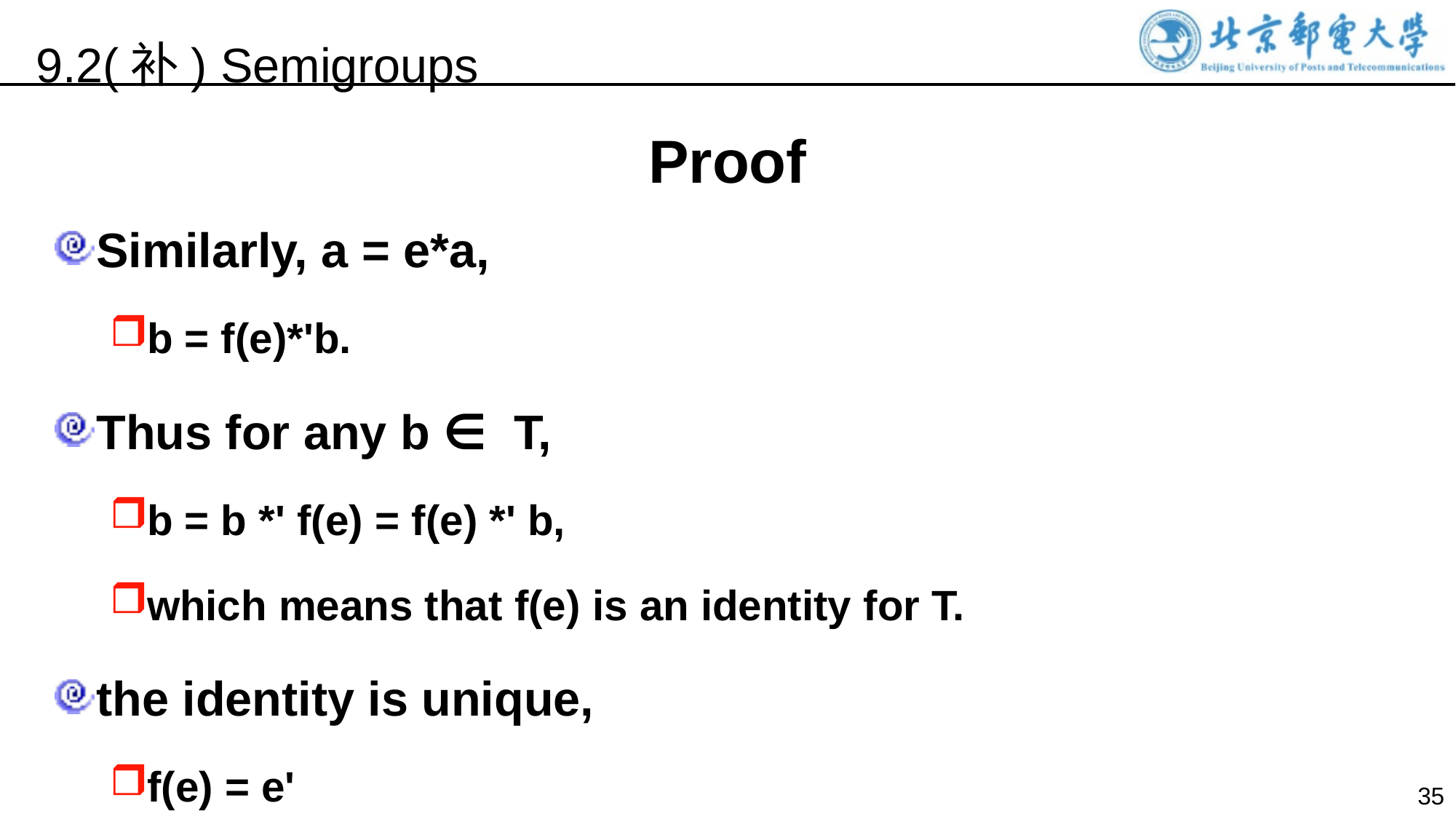

9.2(补) Semigroups
Proof
Similarly, a = e*a,
b = f(e)*'b.
Thus for any b ∈  T,
b = b *' f(e) = f(e) *' b,
which means that f(e) is an identity for T.
the identity is unique,
f(e) = e'